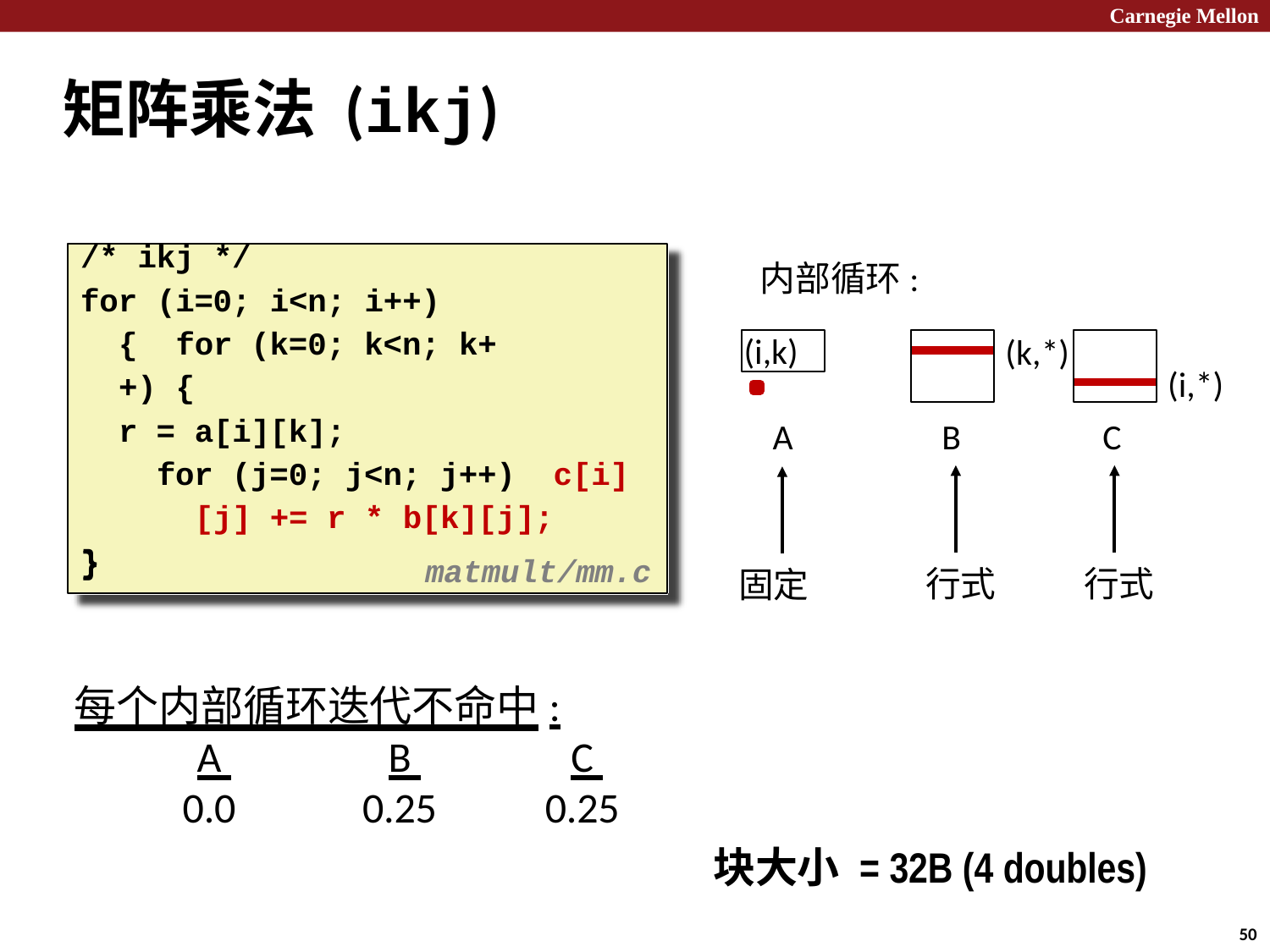

Carnegie Mellon
# 矩阵乘法 (ikj)

/* ikj */
for (i=0; i<n; i++) {  for (k=0; k<n; k++) {
r = a[i][k];
for (j=0; j<n; j++)  c[i][j] += r * b[k][j];
}

内部循环:
(k,*)
(i,k)

(i,*)

A
B
C

}
matmult/mm.c
行式
行式
固定
每个内部循环迭代不命中:
A  0.0
B  0.25
C  0.25
块大小 = 32B (4 doubles)
50